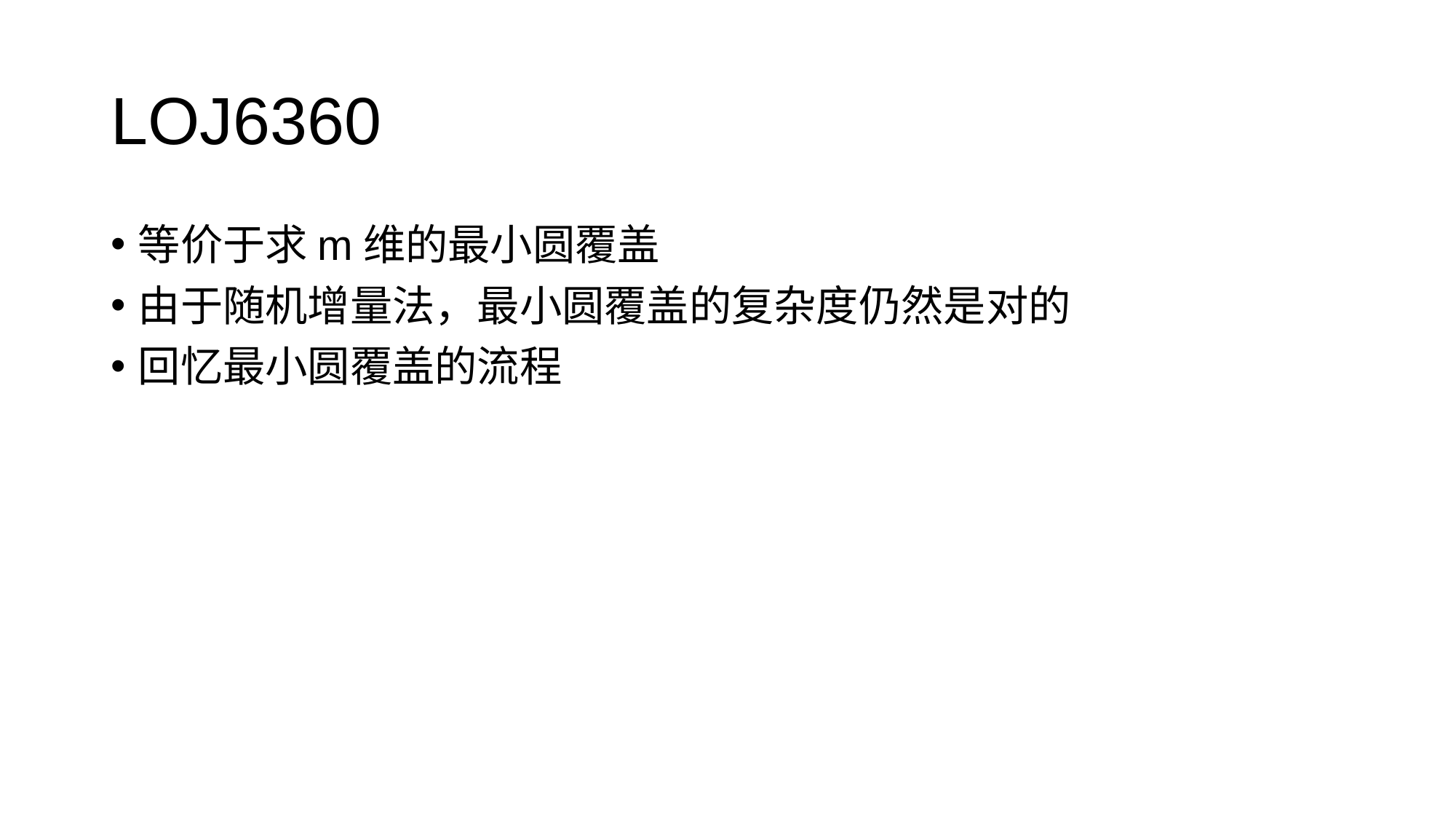

# LOJ6360
等价于求m维的最小圆覆盖
由于随机增量法，最小圆覆盖的复杂度仍然是对的
回忆最小圆覆盖的流程